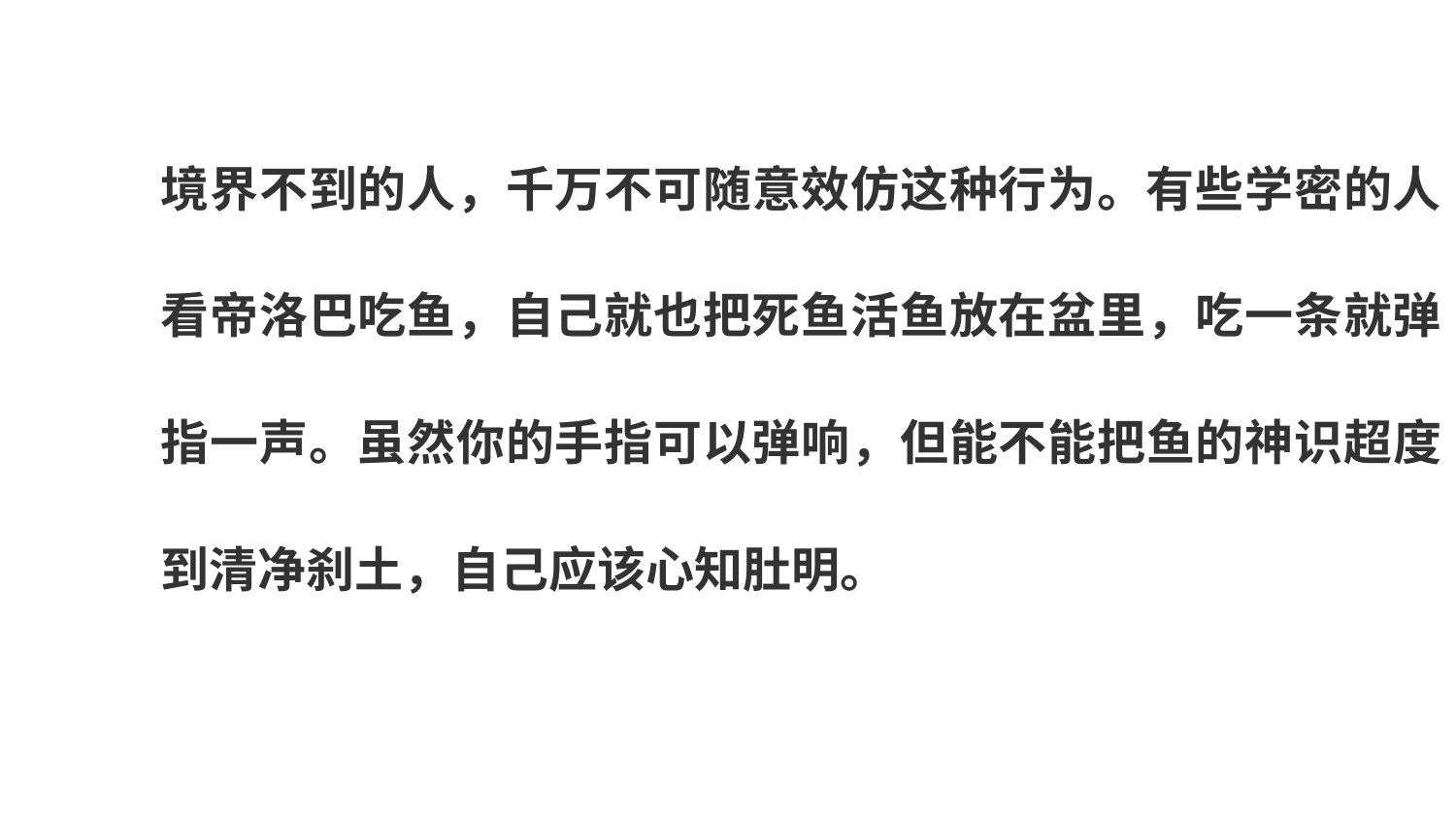

境界不到的人，千万不可随意效仿这种行为。有些学密的人看帝洛巴吃鱼，自己就也把死鱼活鱼放在盆里，吃一条就弹指一声。虽然你的手指可以弹响，但能不能把鱼的神识超度到清净刹土，自己应该心知肚明。